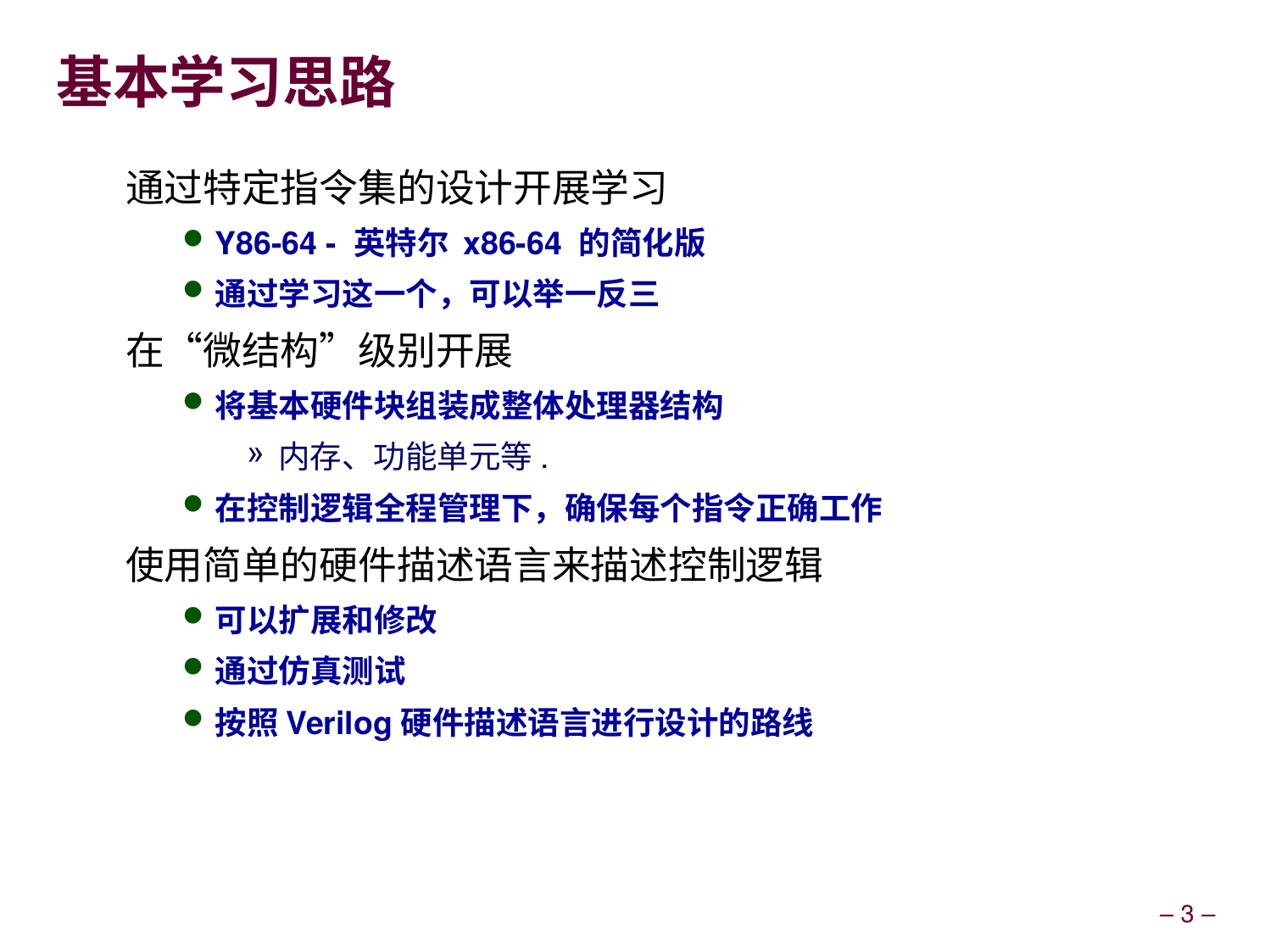

# 基本学习思路
通过特定指令集的设计开展学习
Y86-64 - 英特尔 x86-64 的简化版
通过学习这一个，可以举一反三
在“微结构”级别开展
将基本硬件块组装成整体处理器结构
内存、功能单元等.
在控制逻辑全程管理下，确保每个指令正确工作
使用简单的硬件描述语言来描述控制逻辑
可以扩展和修改
通过仿真测试
按照Verilog硬件描述语言进行设计的路线